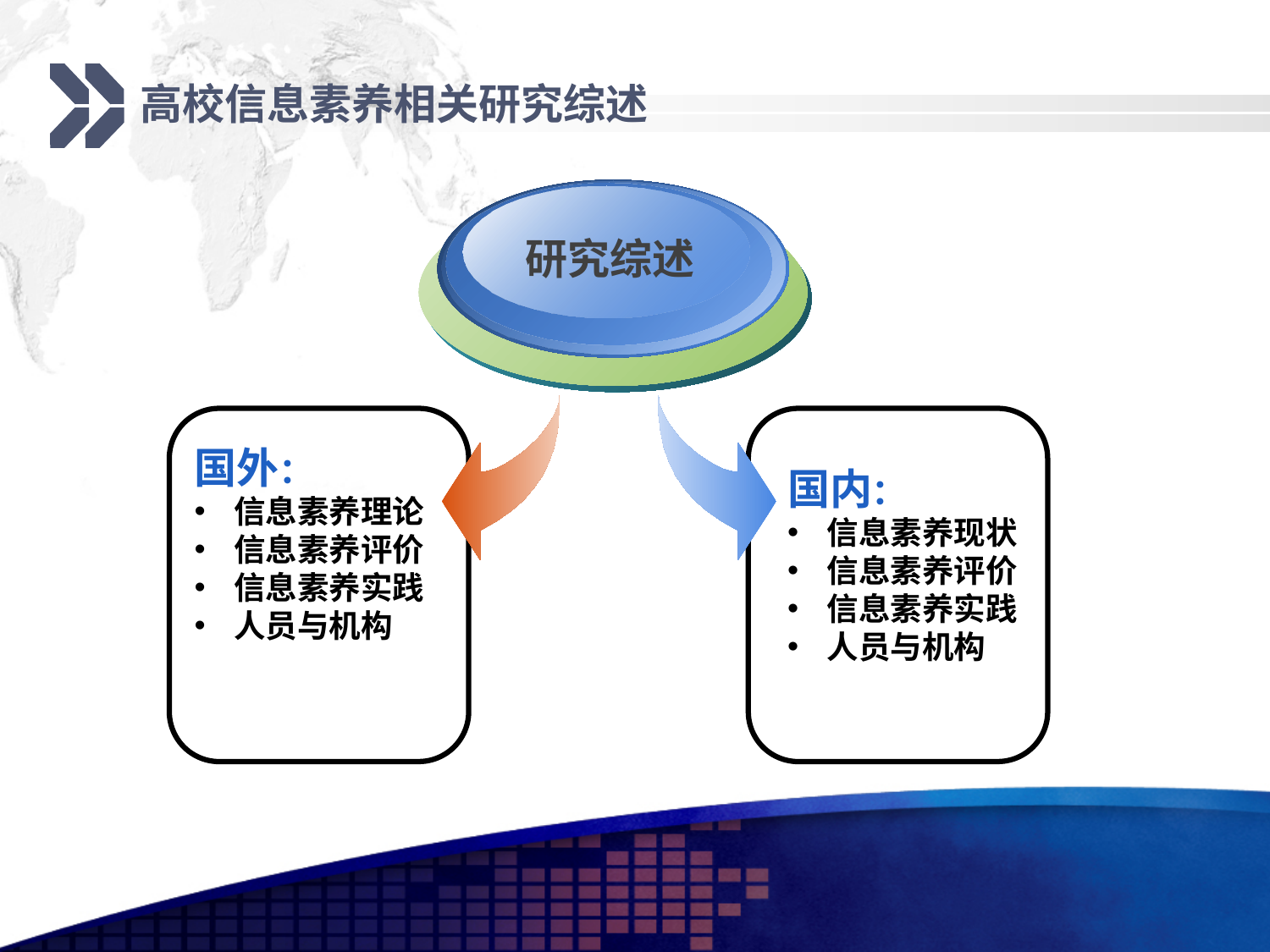

# 高校信息素养相关研究综述

研究综述

国外：
信息素养理论
信息素养评价
信息素养实践
人员与机构
国内：
信息素养现状
信息素养评价
信息素养实践
人员与机构